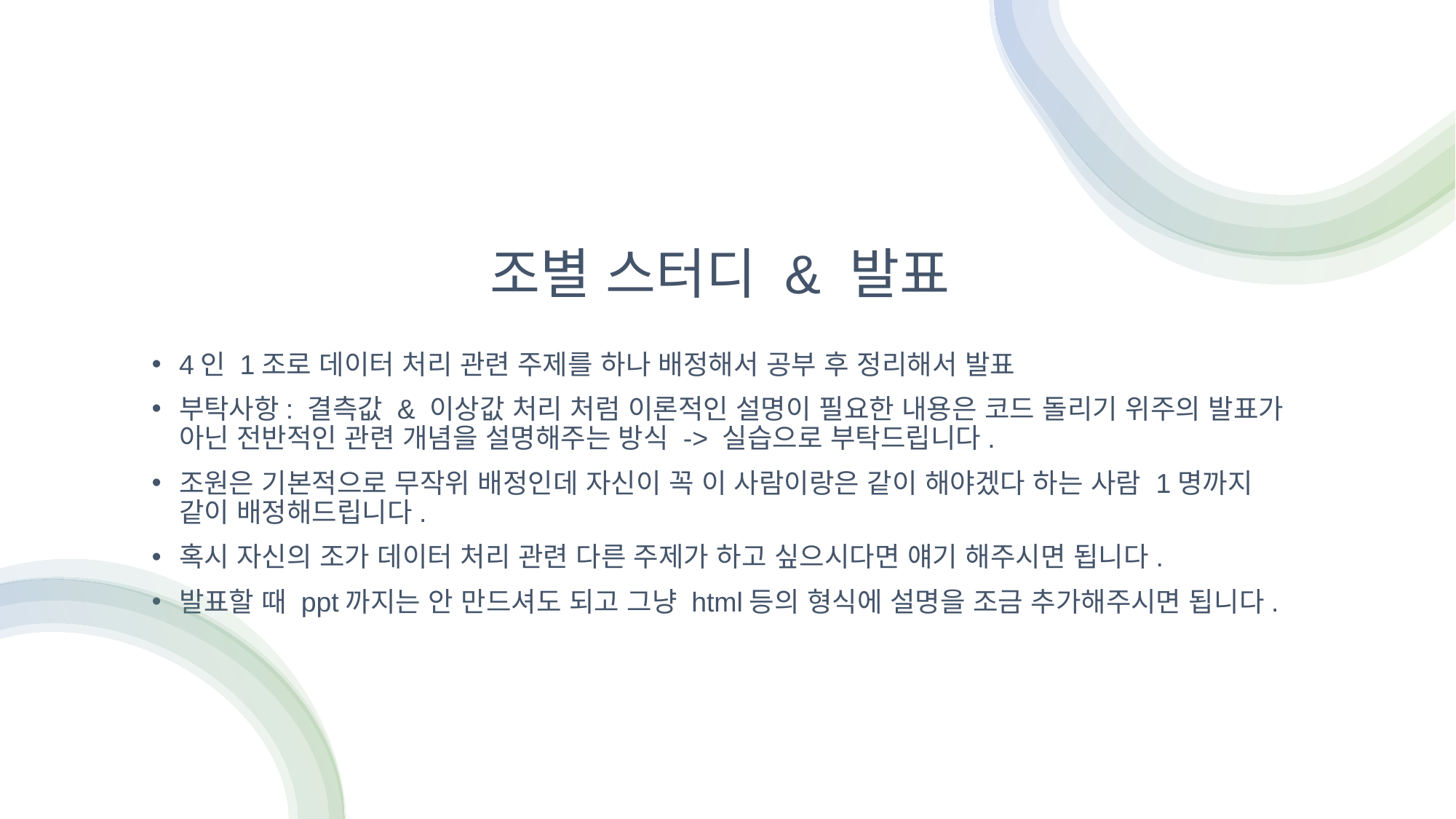

# 조별 스터디 & 발표
4인 1조로 데이터 처리 관련 주제를 하나 배정해서 공부 후 정리해서 발표
부탁사항: 결측값 & 이상값 처리 처럼 이론적인 설명이 필요한 내용은 코드 돌리기 위주의 발표가 아닌 전반적인 관련 개념을 설명해주는 방식 -> 실습으로 부탁드립니다.
조원은 기본적으로 무작위 배정인데 자신이 꼭 이 사람이랑은 같이 해야겠다 하는 사람 1명까지 같이 배정해드립니다.
혹시 자신의 조가 데이터 처리 관련 다른 주제가 하고 싶으시다면 얘기 해주시면 됩니다.
발표할 때 ppt까지는 안 만드셔도 되고 그냥 html등의 형식에 설명을 조금 추가해주시면 됩니다.